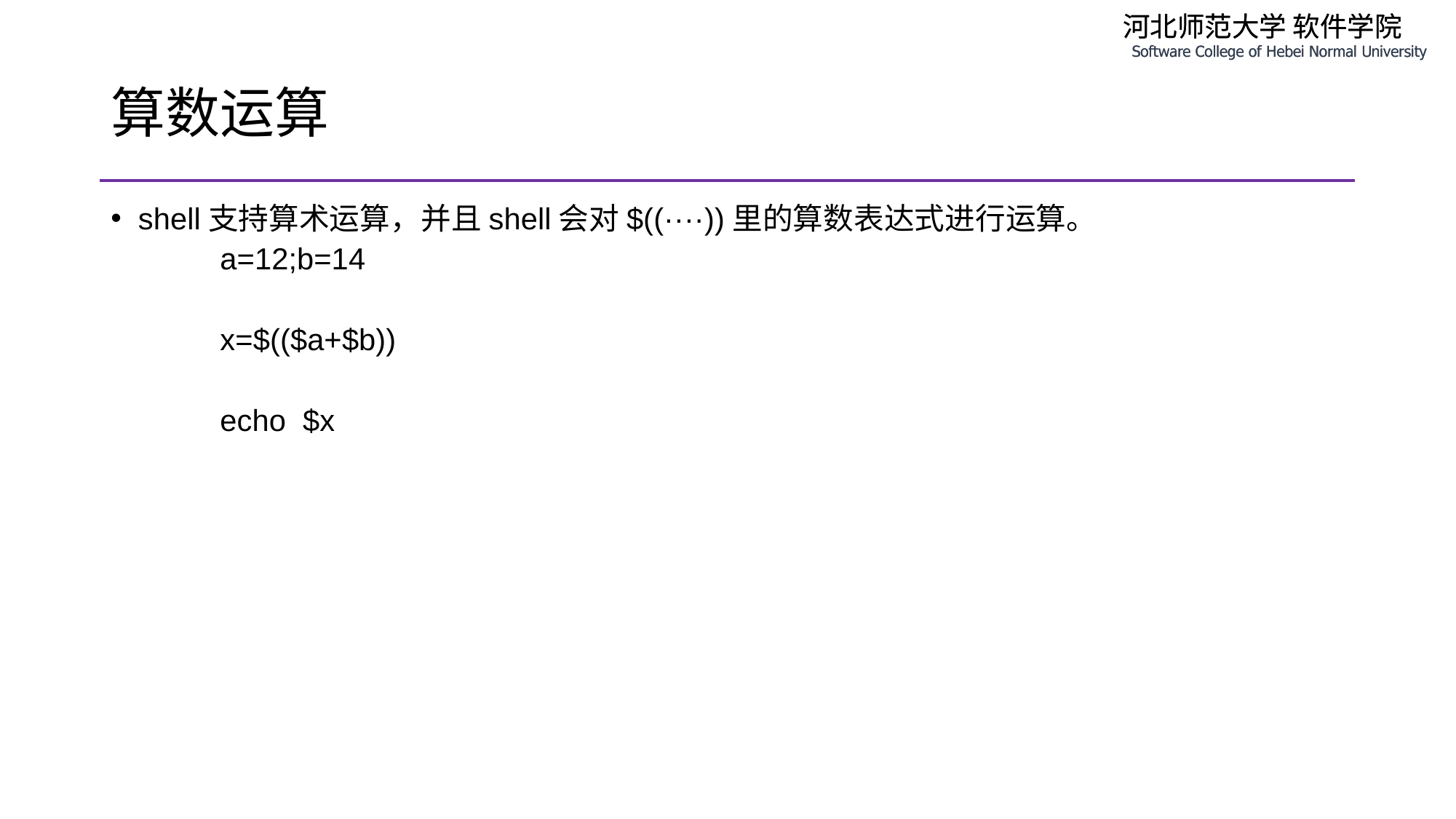

# 算数运算
shell支持算术运算，并且shell会对$((····))里的算数表达式进行运算。
a=12;b=14

x=$(($a+$b))

echo  $x